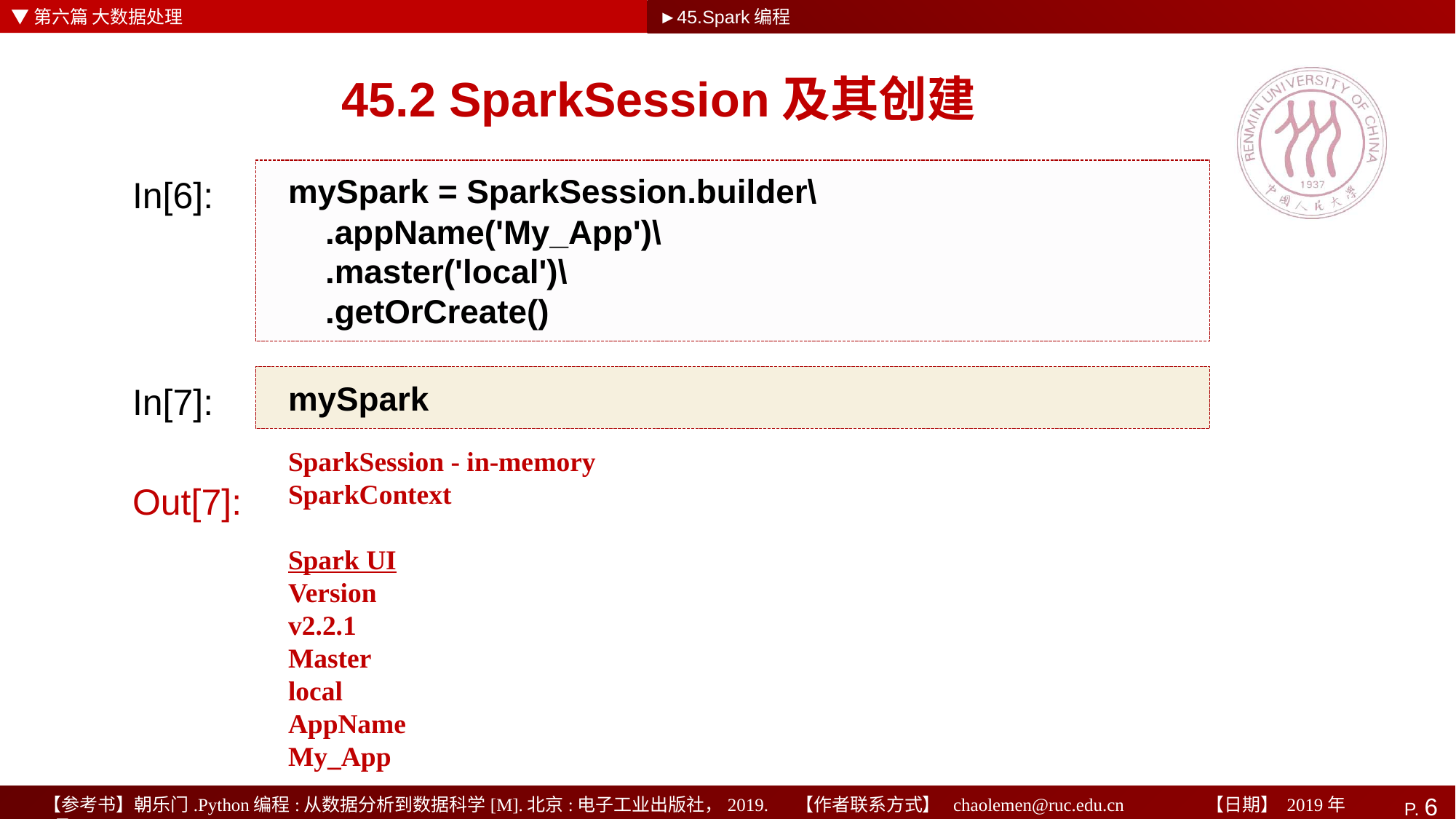

▼第六篇 大数据处理
►45.Spark编程
# 45.2 SparkSession及其创建
mySpark = SparkSession.builder\
    .appName('My_App')\
    .master('local')\
    .getOrCreate()
In[6]:
mySpark
In[7]:
SparkSession - in-memory
SparkContext

Spark UI
Version
v2.2.1
Master
local
AppName
My_App
Out[7]: